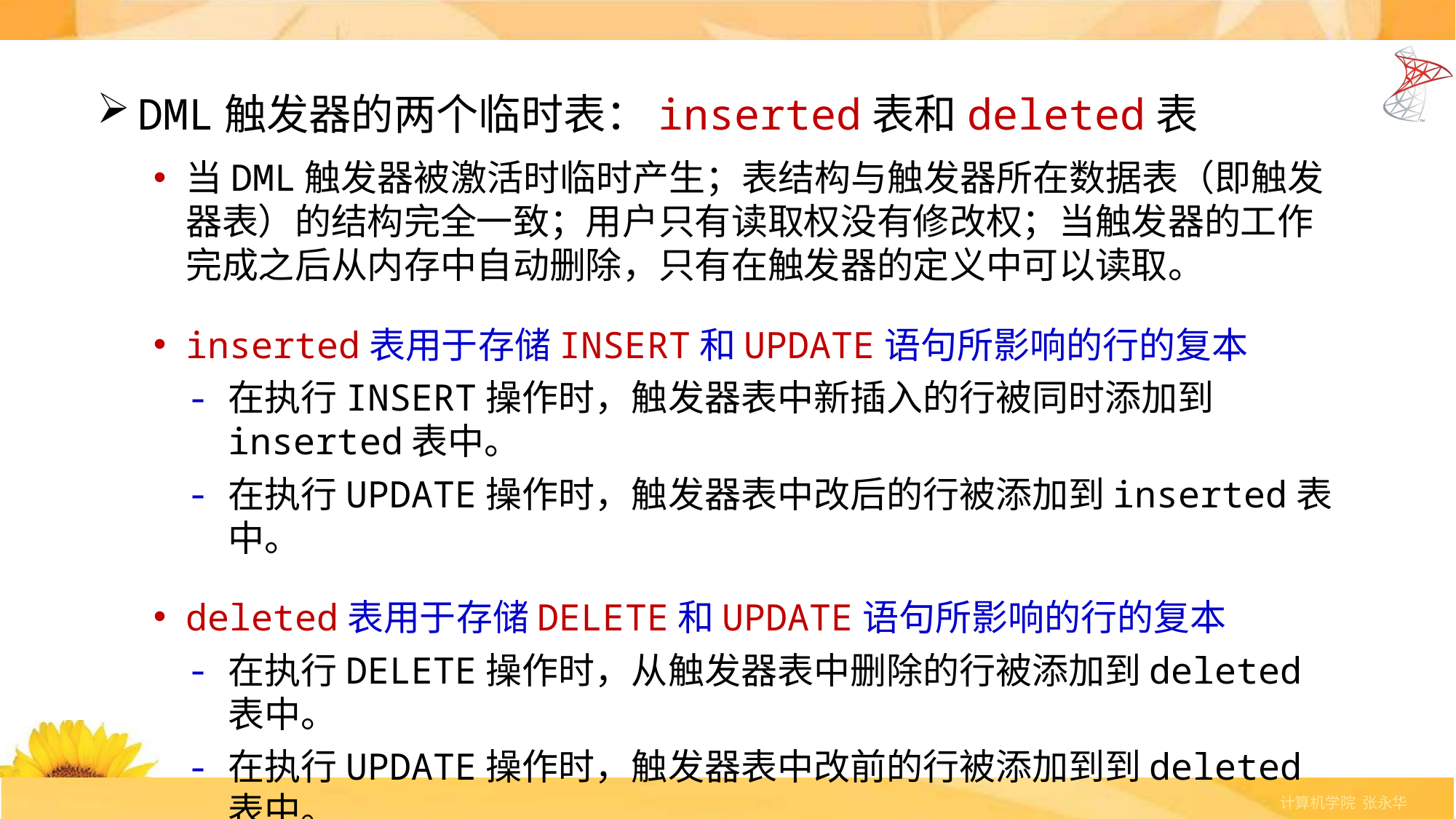

# DML触发器的两个临时表：inserted表和deleted表
当DML触发器被激活时临时产生；表结构与触发器所在数据表（即触发器表）的结构完全一致；用户只有读取权没有修改权；当触发器的工作完成之后从内存中自动删除，只有在触发器的定义中可以读取。
inserted表用于存储INSERT和UPDATE语句所影响的行的复本
在执行INSERT操作时，触发器表中新插入的行被同时添加到inserted表中。
在执行UPDATE操作时，触发器表中改后的行被添加到inserted表中。
deleted表用于存储DELETE和UPDATE语句所影响的行的复本
在执行DELETE操作时，从触发器表中删除的行被添加到deleted表中。
在执行UPDATE操作时，触发器表中改前的行被添加到到deleted表中。